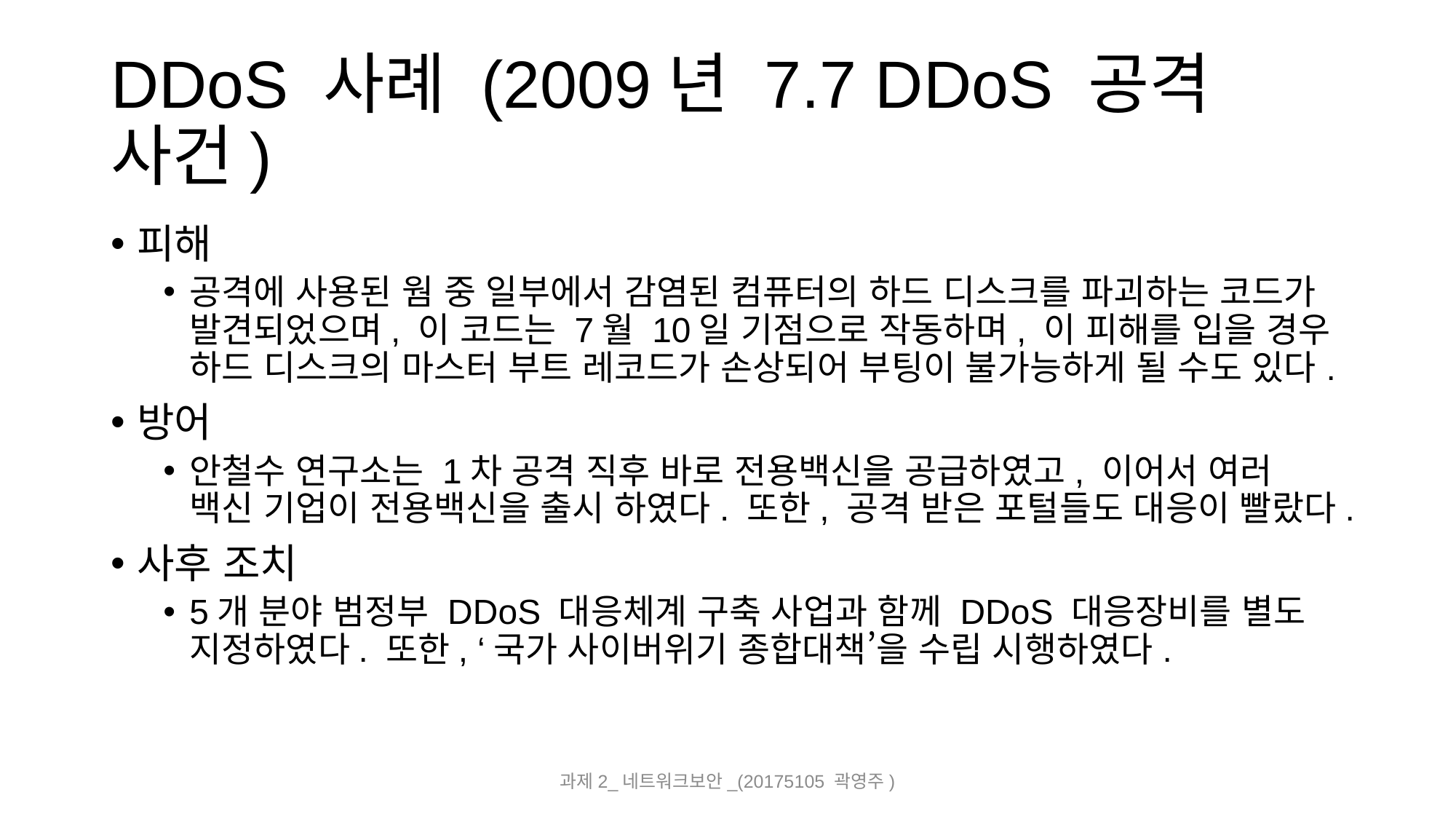

# DDoS 사례 (2009년 7.7 DDoS 공격 사건)
피해
공격에 사용된 웜 중 일부에서 감염된 컴퓨터의 하드 디스크를 파괴하는 코드가 발견되었으며, 이 코드는 7월 10일 기점으로 작동하며, 이 피해를 입을 경우 하드 디스크의 마스터 부트 레코드가 손상되어 부팅이 불가능하게 될 수도 있다.
방어
안철수 연구소는 1차 공격 직후 바로 전용백신을 공급하였고, 이어서 여러 백신 기업이 전용백신을 출시 하였다. 또한, 공격 받은 포털들도 대응이 빨랐다.
사후 조치
5개 분야 범정부 DDoS 대응체계 구축 사업과 함께 DDoS 대응장비를 별도 지정하였다. 또한, ‘국가 사이버위기 종합대책’을 수립 시행하였다.

과제2_네트워크보안_(20175105 곽영주)